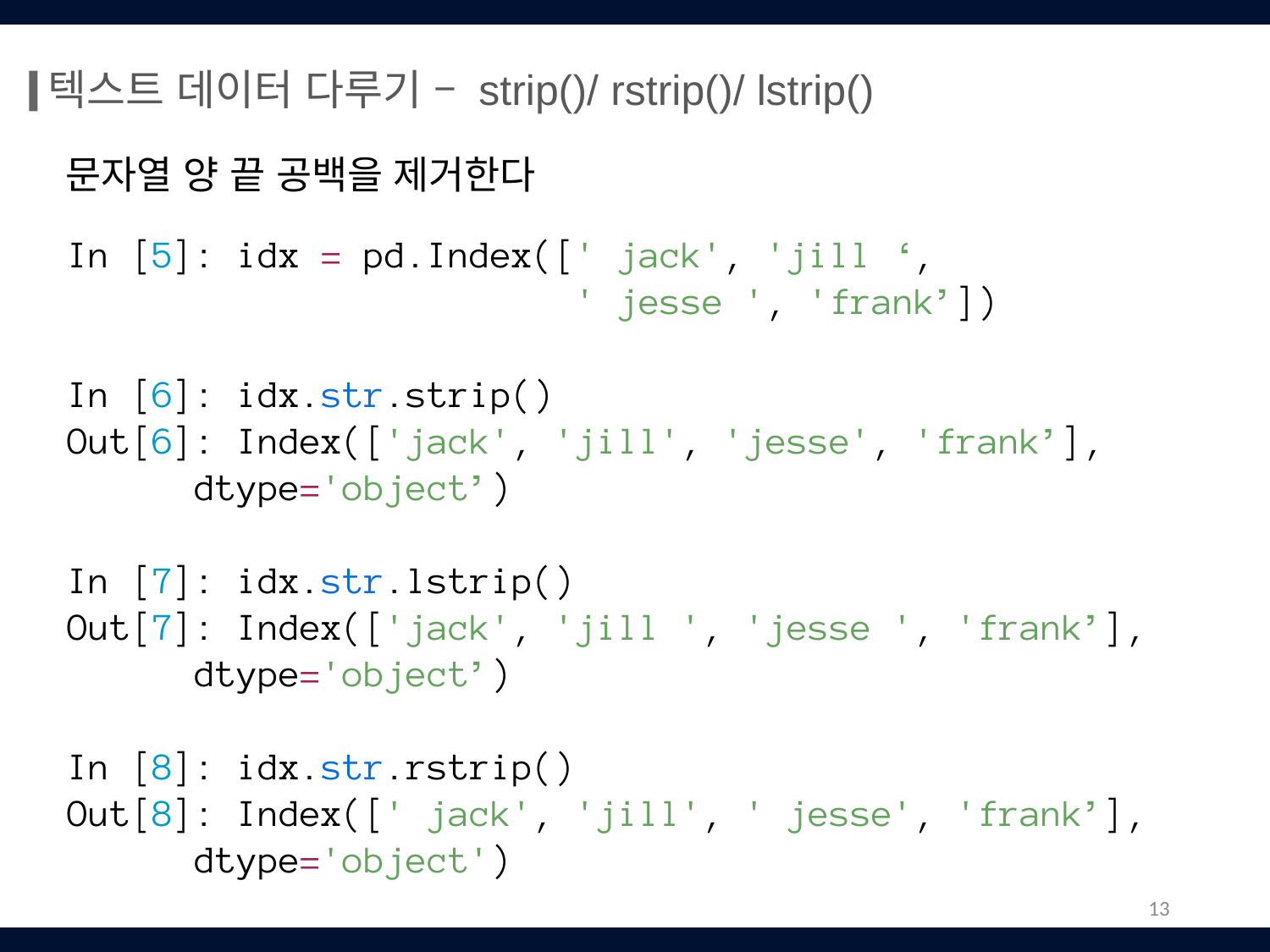

텍스트 데이터 다루기 – strip()/ rstrip()/ lstrip()
문자열 양 끝 공백을 제거한다
In [5]: idx = pd.Index([' jack', 'jill ‘,
                        ' jesse ', 'frank’])

In [6]: idx.str.strip()
Out[6]: Index(['jack', 'jill', 'jesse', 'frank’],
	dtype='object’)

In [7]: idx.str.lstrip()
Out[7]: Index(['jack', 'jill ', 'jesse ', 'frank’],
	dtype='object’)

In [8]: idx.str.rstrip()
Out[8]: Index([' jack', 'jill', ' jesse', 'frank’],
	dtype='object')
13